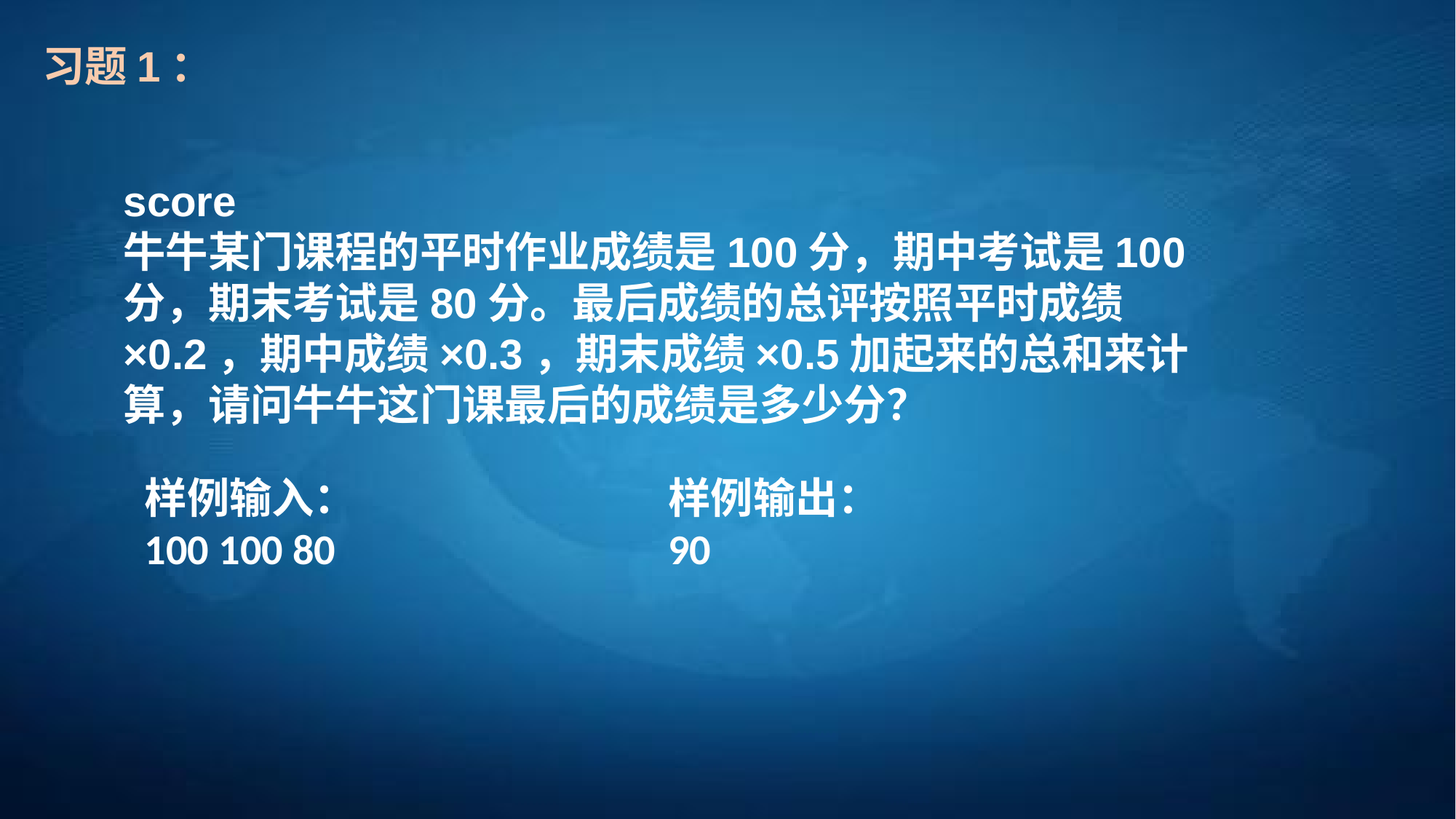

习题1：
score
牛牛某门课程的平时作业成绩是100分，期中考试是100分，期末考试是80分。最后成绩的总评按照平时成绩×0.2，期中成绩×0.3，期末成绩×0.5加起来的总和来计算，请问牛牛这门课最后的成绩是多少分？
样例输入：
100 100 80
样例输出：
90